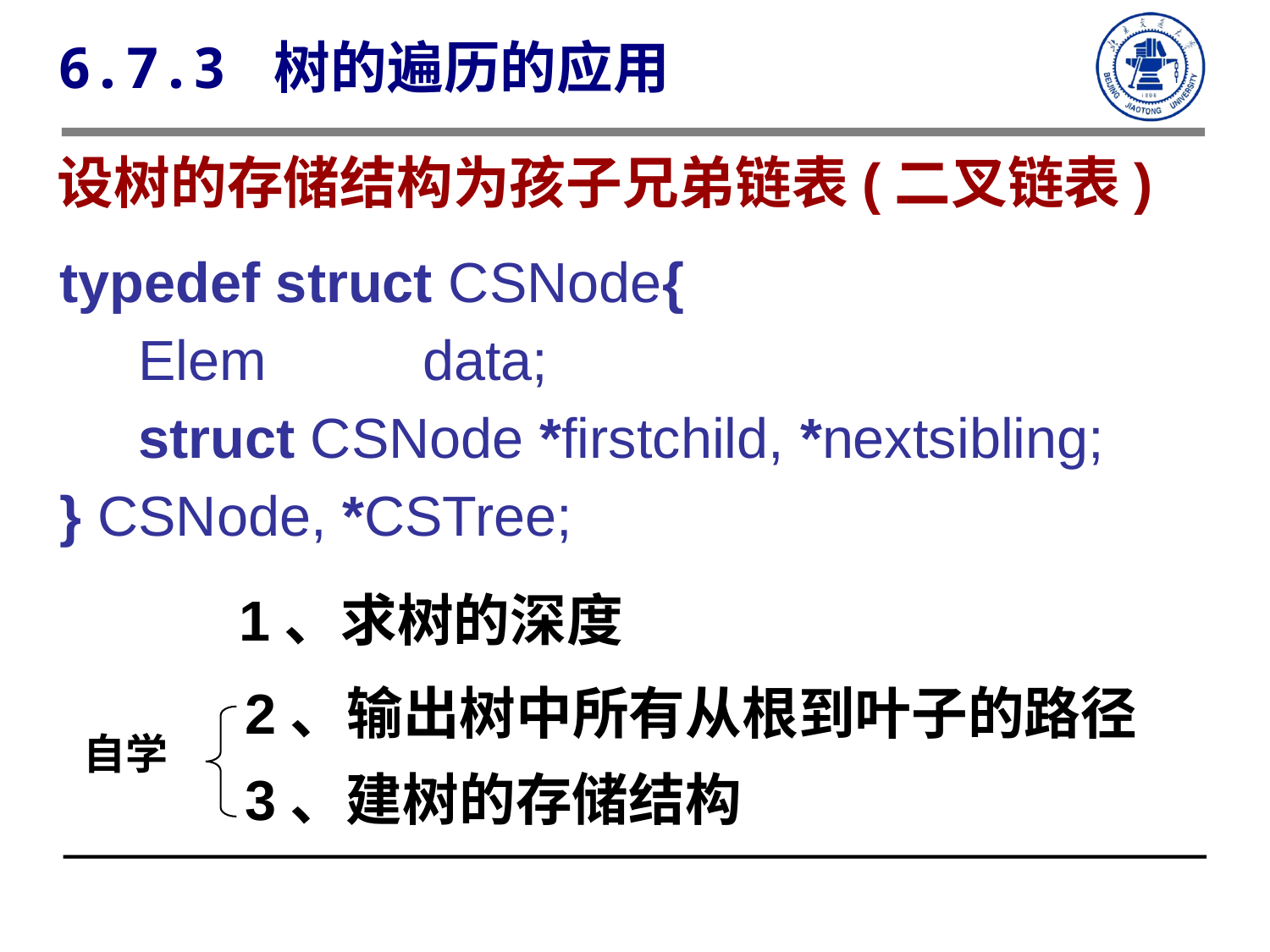

6.7.3 树的遍历的应用
设树的存储结构为孩子兄弟链表(二叉链表)
typedef struct CSNode{
     Elem          data;
     struct CSNode *firstchild, *nextsibling;
} CSNode, *CSTree;
1、求树的深度
2、输出树中所有从根到叶子的路径

自学
3、建树的存储结构